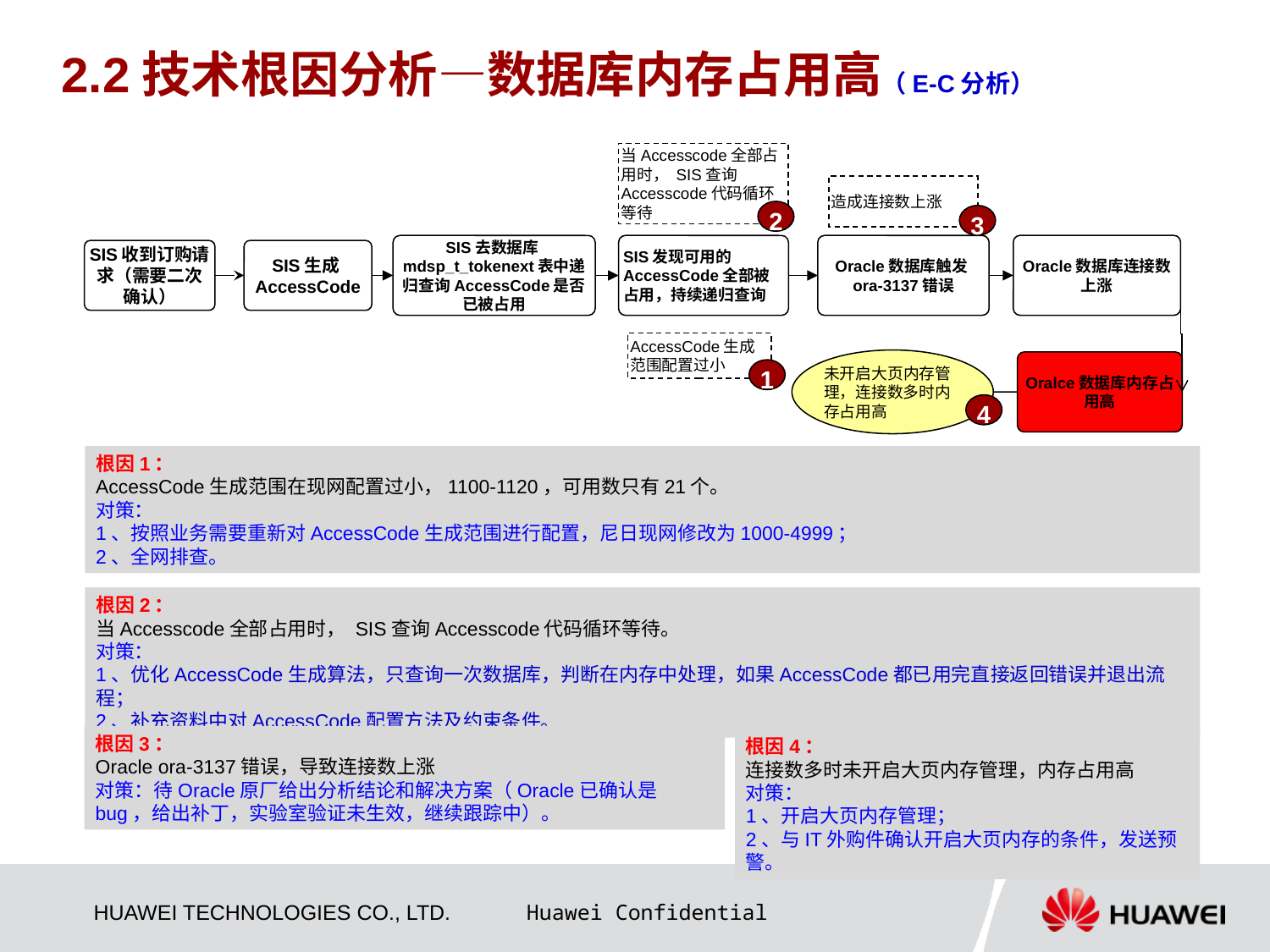

# 2.2技术根因分析—数据库内存占用高（E-C分析）
当Accesscode全部占用时， SIS查询Accesscode代码循环等待
造成连接数上涨
2
3
Oracle数据库连接数上涨
SIS去数据库mdsp_t_tokenext表中递归查询AccessCode是否已被占用
SIS发现可用的AccessCode全部被占用，持续递归查询
Oracle数据库触发ora-3137错误
SIS收到订购请求（需要二次确认）
SIS生成AccessCode
AccessCode生成范围配置过小
未开启大页内存管理，连接数多时内存占用高
Oralce数据库内存占用高
1
4
根因1：
AccessCode生成范围在现网配置过小，1100-1120，可用数只有21个。
对策：
1、按照业务需要重新对AccessCode生成范围进行配置，尼日现网修改为1000-4999；
2、全网排查。
根因2：
当Accesscode全部占用时， SIS查询Accesscode代码循环等待。
对策：
1、优化AccessCode生成算法，只查询一次数据库，判断在内存中处理，如果AccessCode都已用完直接返回错误并退出流程；
2、补充资料中对AccessCode配置方法及约束条件。
根因3：
Oracle ora-3137错误，导致连接数上涨
对策：待Oracle原厂给出分析结论和解决方案（Oracle已确认是bug，给出补丁，实验室验证未生效，继续跟踪中）。
根因4：
连接数多时未开启大页内存管理，内存占用高
对策：
1、开启大页内存管理；
2、与IT外购件确认开启大页内存的条件，发送预警。